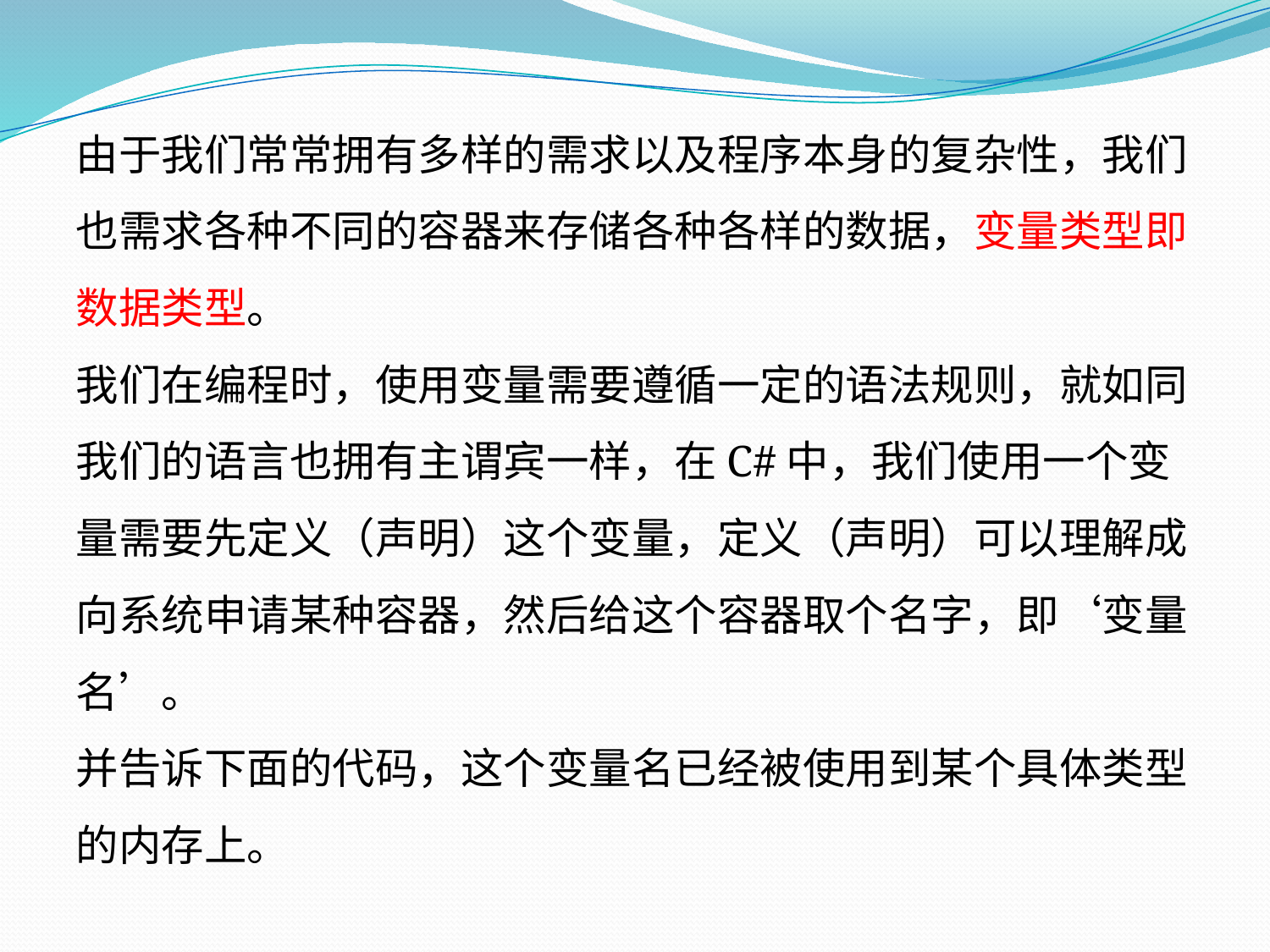

由于我们常常拥有多样的需求以及程序本身的复杂性，我们也需求各种不同的容器来存储各种各样的数据，变量类型即数据类型。
我们在编程时，使用变量需要遵循一定的语法规则，就如同我们的语言也拥有主谓宾一样，在C#中，我们使用一个变量需要先定义（声明）这个变量，定义（声明）可以理解成向系统申请某种容器，然后给这个容器取个名字，即‘变量名’。
并告诉下面的代码，这个变量名已经被使用到某个具体类型的内存上。